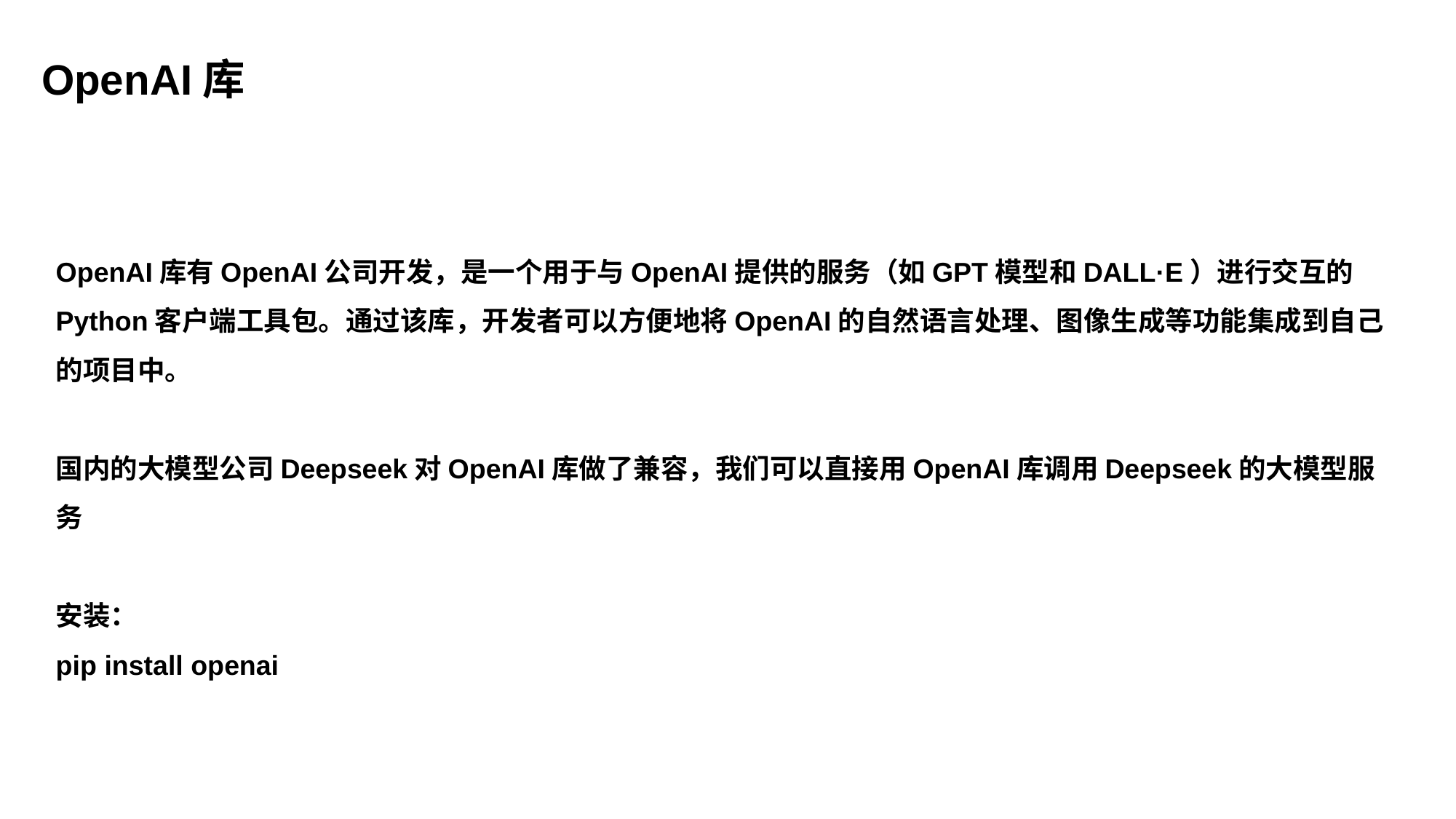

OpenAI库
OpenAI库有OpenAI公司开发，是一个用于与OpenAI提供的服务（如GPT模型和DALL·E）进行交互的Python客户端工具包。通过该库，开发者可以方便地将OpenAI的自然语言处理、图像生成等功能集成到自己的项目中。

国内的大模型公司Deepseek对OpenAI库做了兼容，我们可以直接用OpenAI库调用Deepseek的大模型服务

安装：
pip install openai